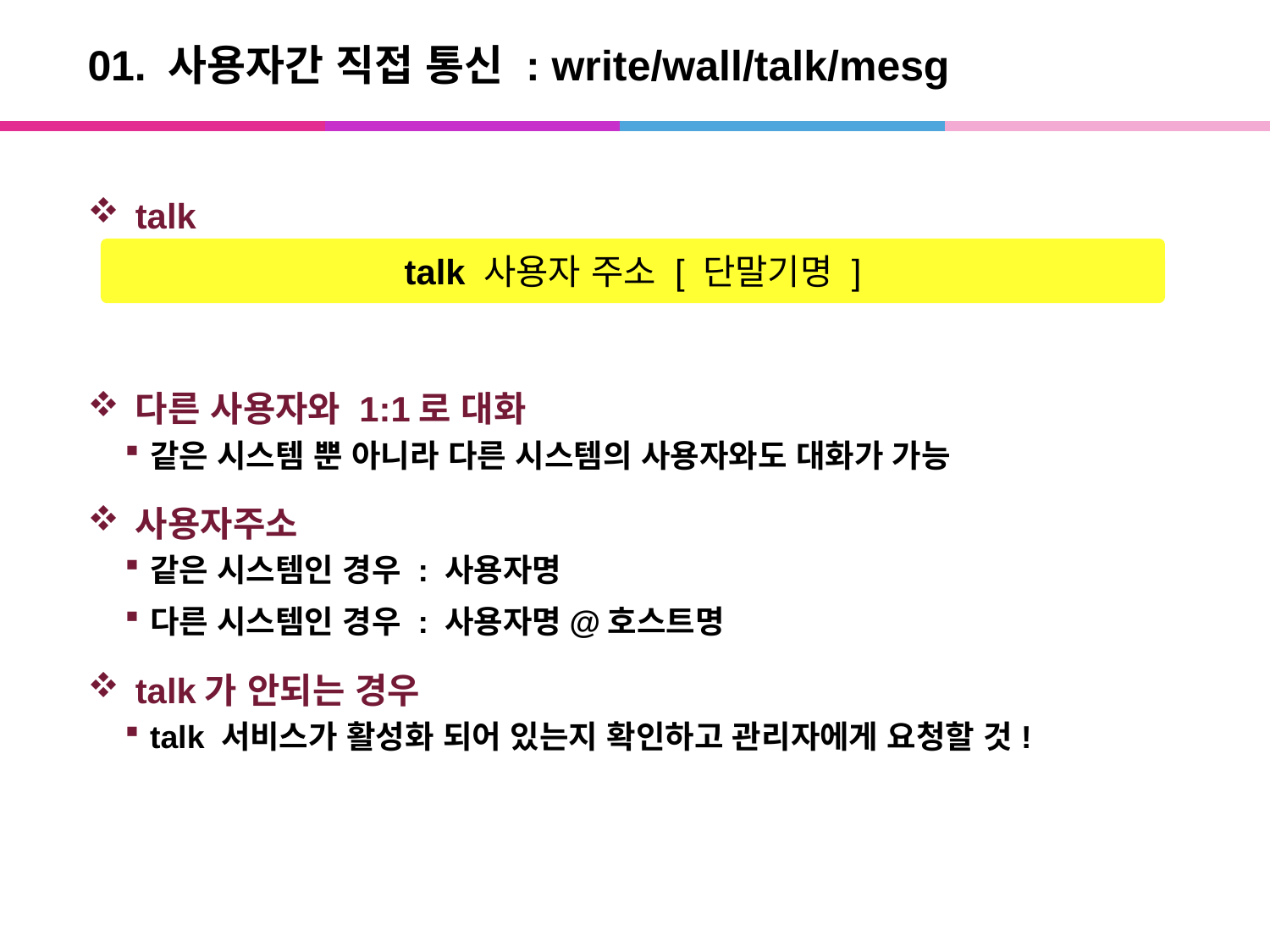

# 01. 사용자간 직접 통신 : write/wall/talk/mesg
talk

다른 사용자와 1:1로 대화
같은 시스템 뿐 아니라 다른 시스템의 사용자와도 대화가 가능
사용자주소
같은 시스템인 경우 : 사용자명
다른 시스템인 경우 : 사용자명@호스트명
talk가 안되는 경우
talk 서비스가 활성화 되어 있는지 확인하고 관리자에게 요청할 것!

talk 사용자 주소 [ 단말기명 ]